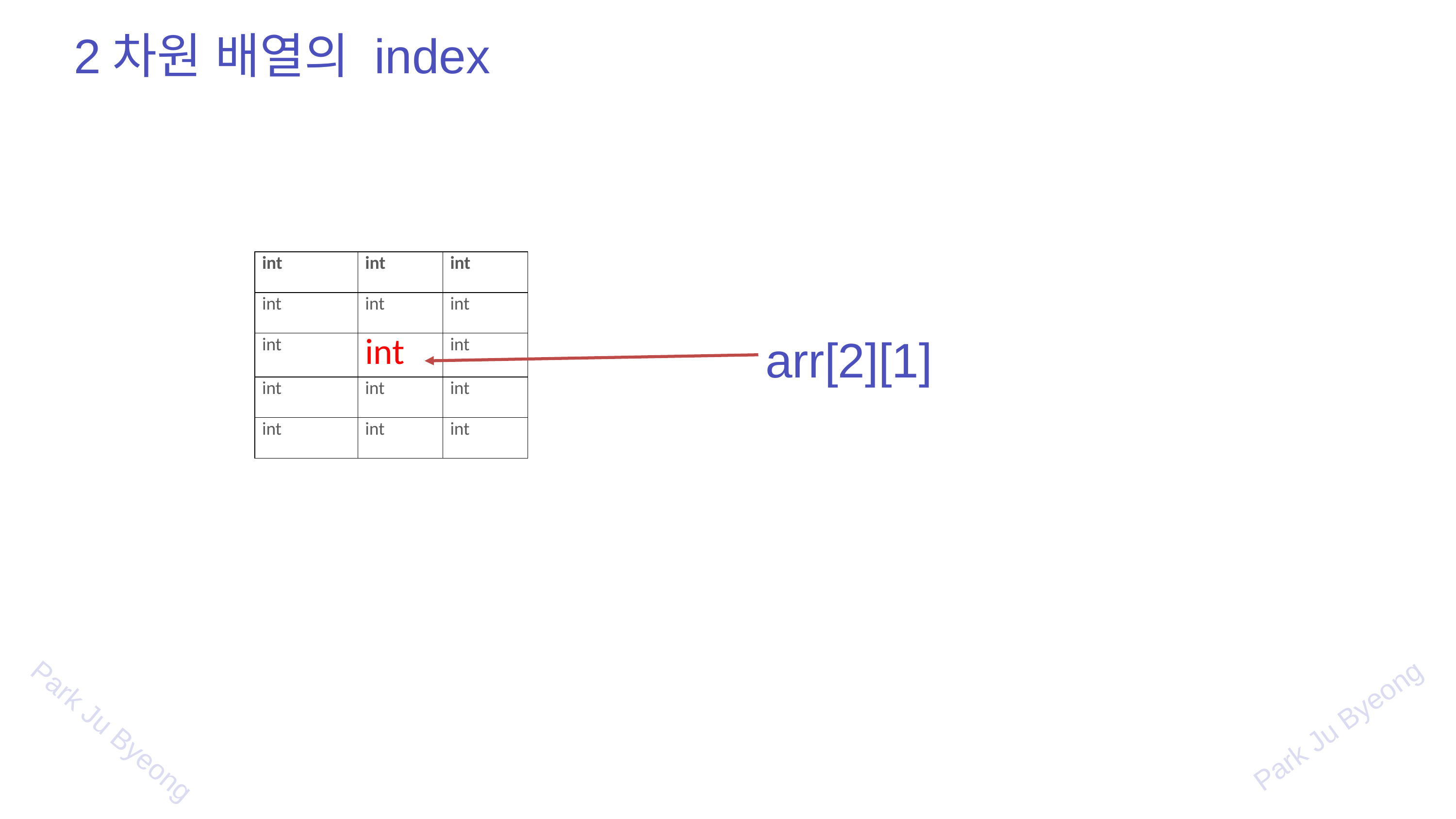

2차원 배열의 index
| int | int | int |
| --- | --- | --- |
| int | int | int |
| int | int | int |
| int | int | int |
| int | int | int |
arr[2][1]